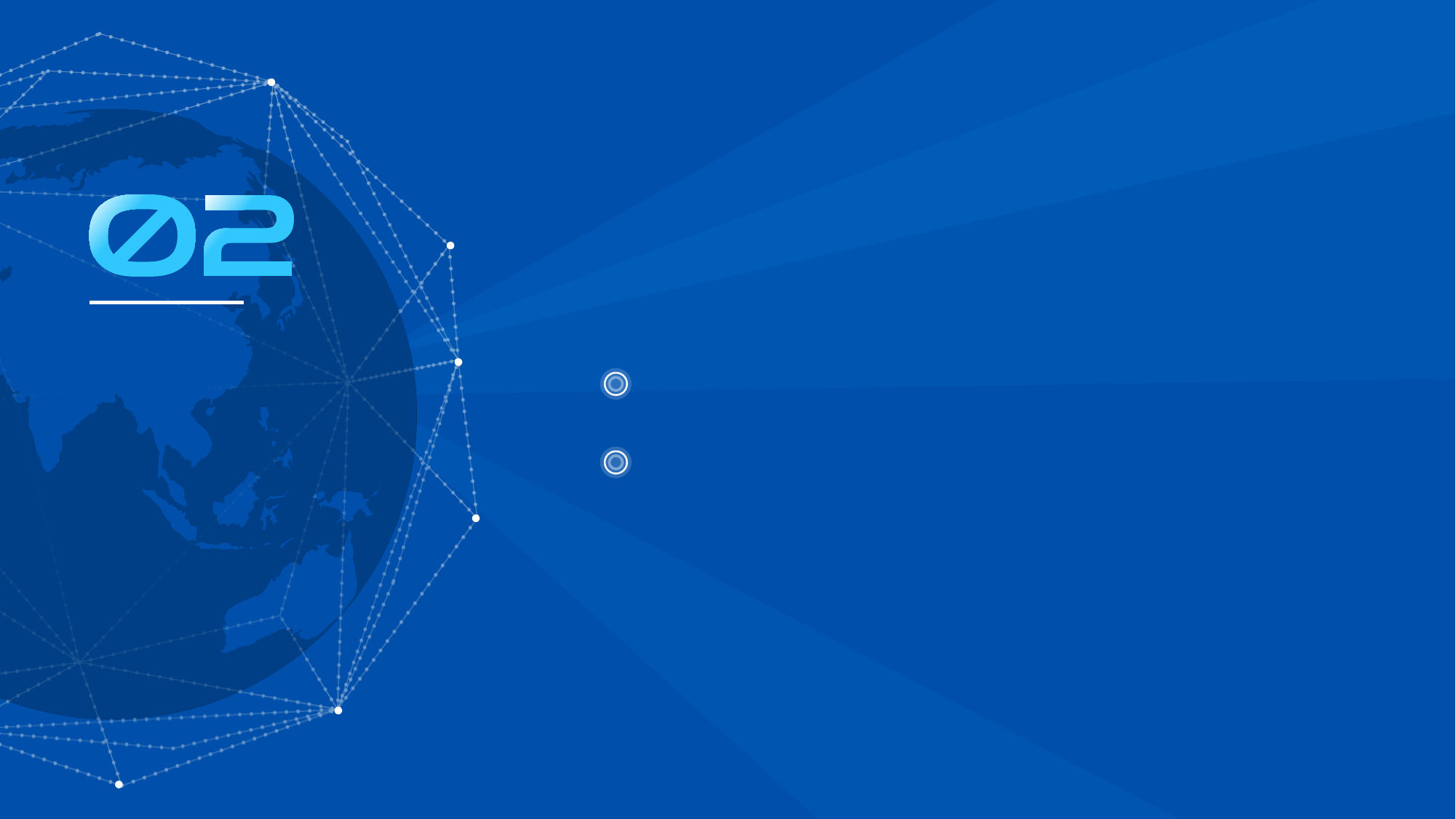

코로나 열 체크
실전 코드
열 체크 코드 설계
열 체크 코드 문법 설명